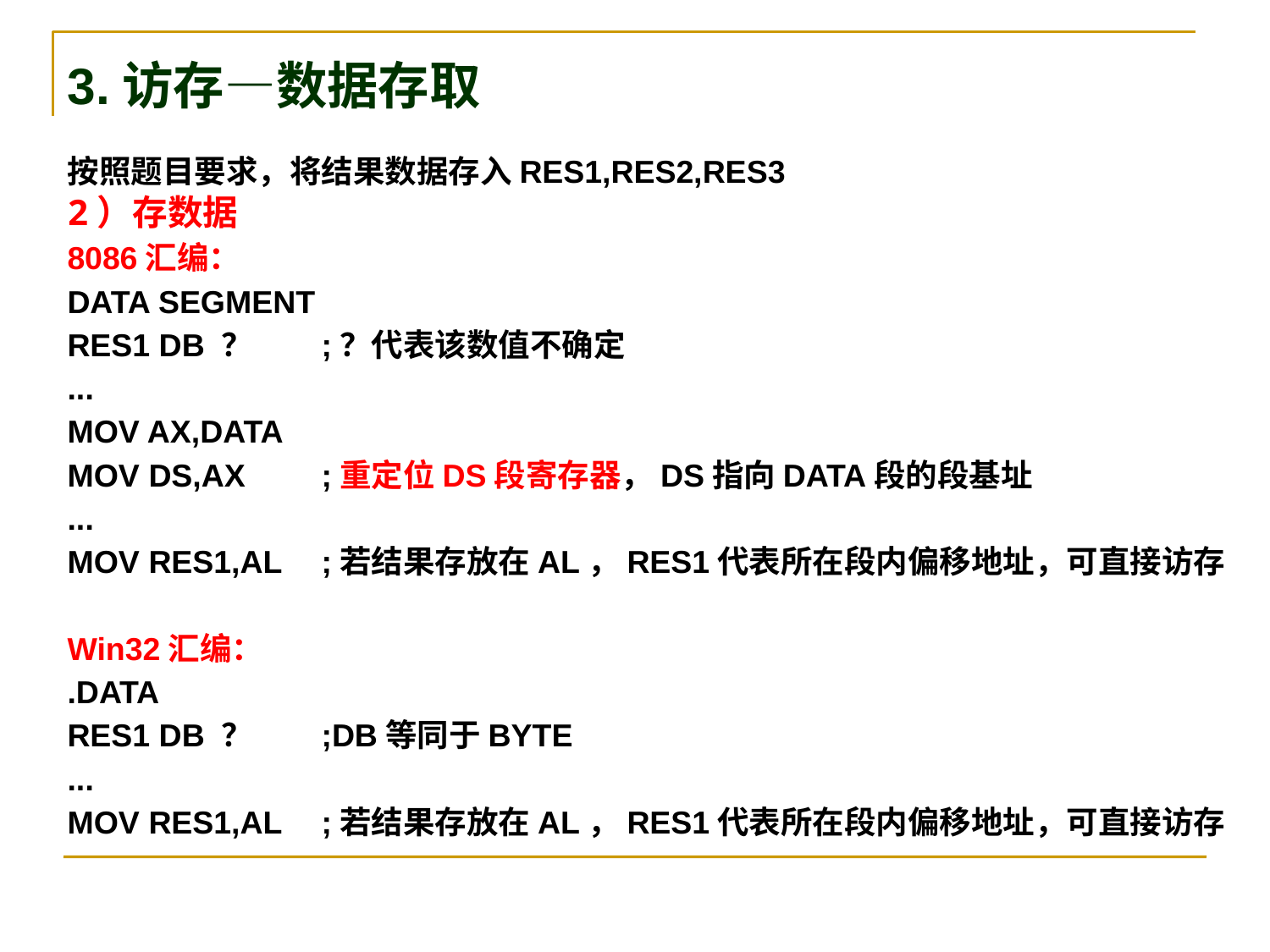

3.访存—数据存取
按照题目要求，将结果数据存入RES1,RES2,RES3
2）存数据
8086汇编：
DATA SEGMENT
RES1 DB ？	;？代表该数值不确定
...
MOV AX,DATA
MOV DS,AX	;重定位DS段寄存器，DS指向DATA段的段基址
...
MOV RES1,AL	;若结果存放在AL，RES1代表所在段内偏移地址，可直接访存

Win32汇编：
.DATA
RES1 DB ？	;DB等同于BYTE
...
MOV RES1,AL	;若结果存放在AL，RES1代表所在段内偏移地址，可直接访存